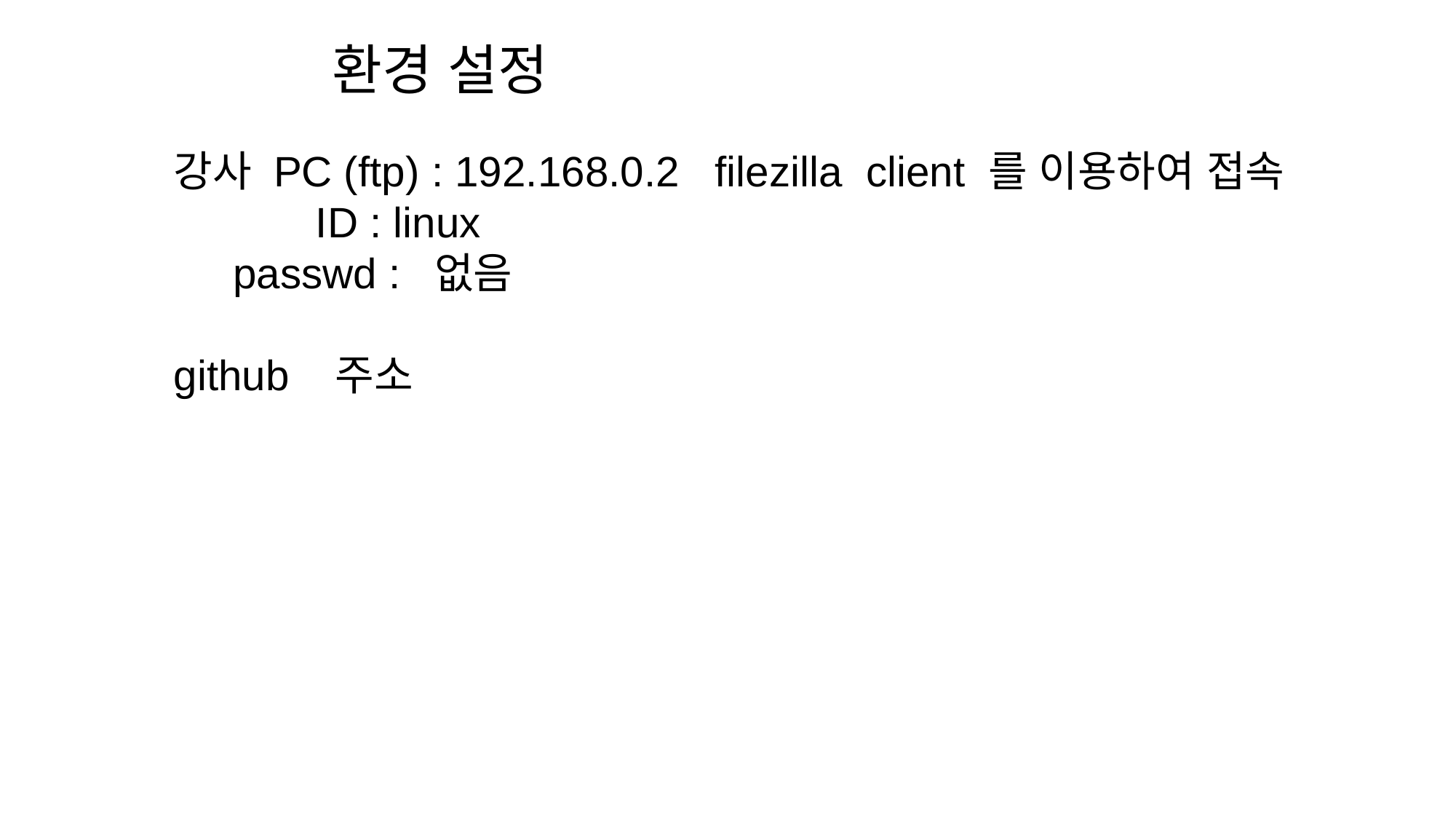

환경 설정
강사 PC (ftp) : 192.168.0.2   filezilla  client 를 이용하여 접속
            ID : linux
     passwd :  없음

github   주소